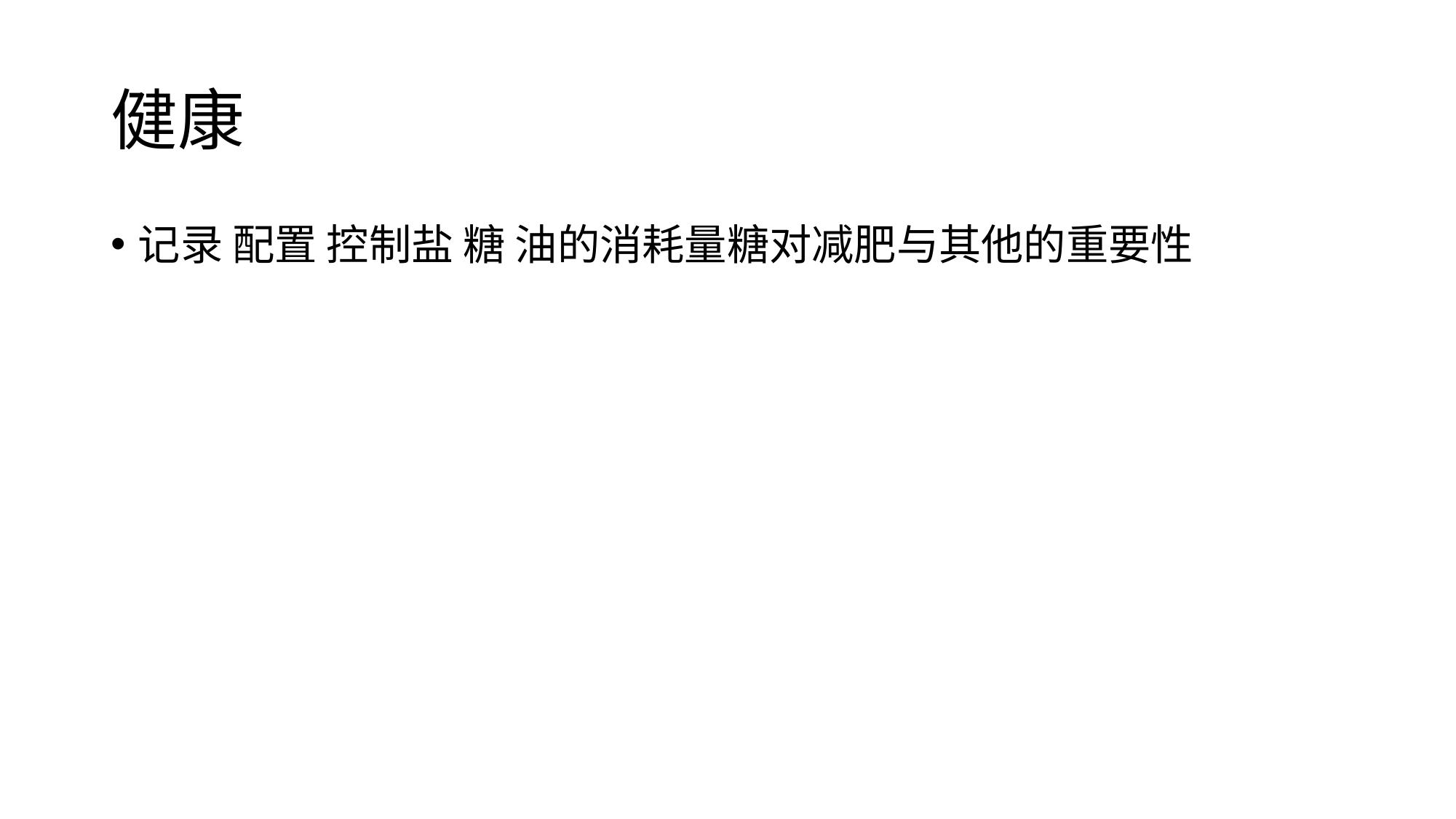

# 健康
记录 配置 控制盐 糖 油的消耗量糖对减肥与其他的重要性